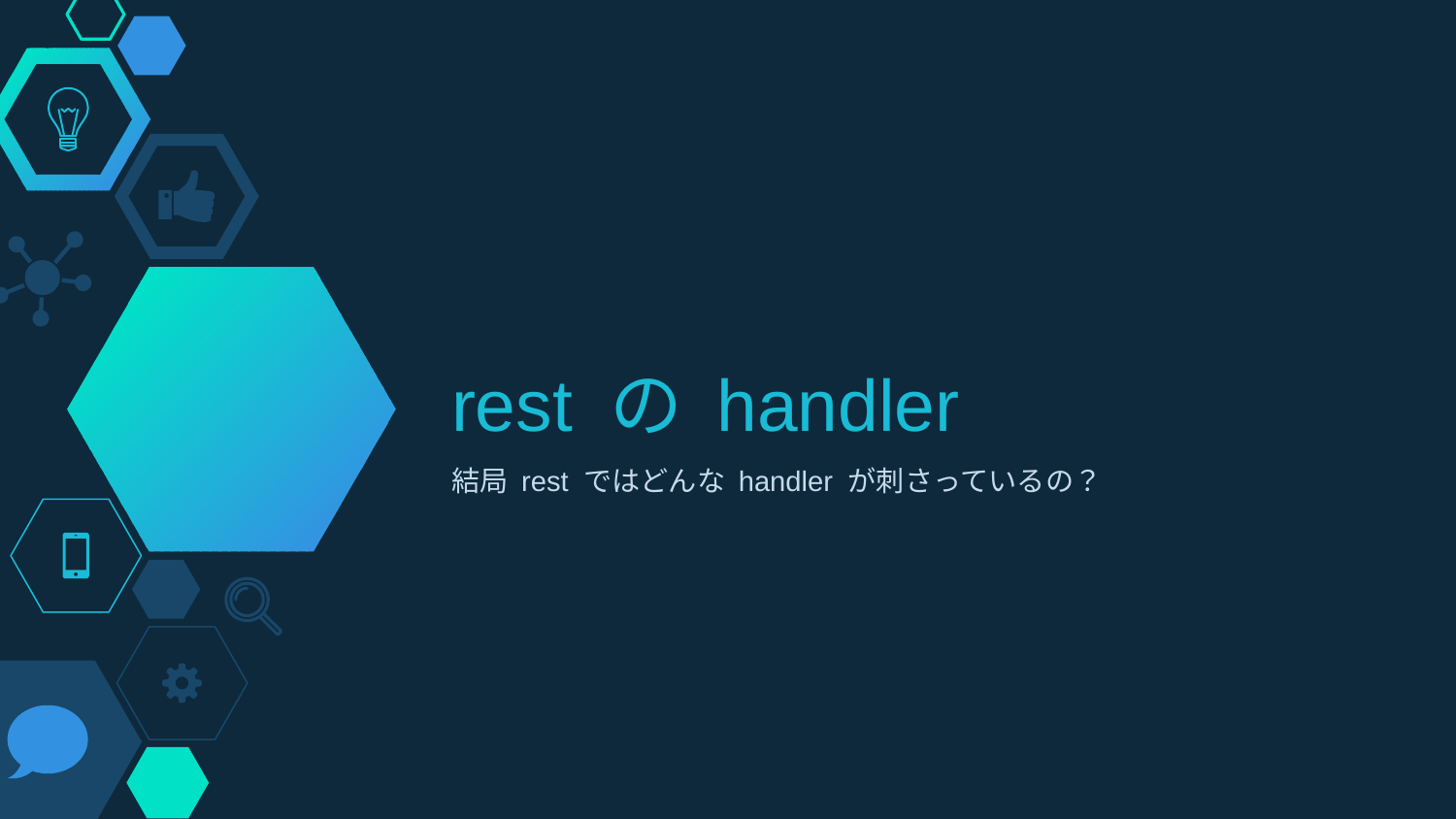

# rest の handler
結局 rest ではどんな handler が刺さっているの？